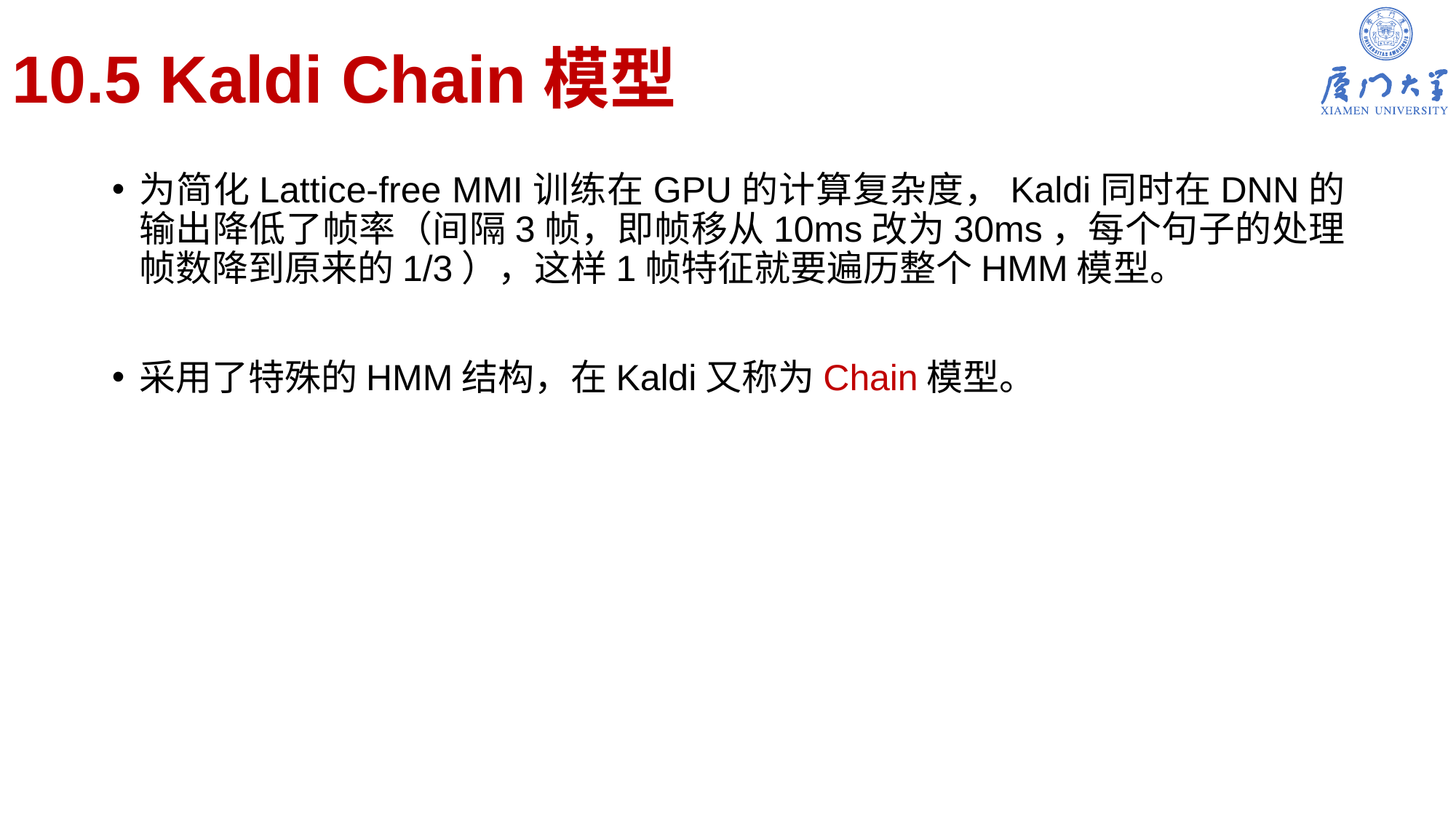

# 10.5 Kaldi Chain模型
为简化Lattice-free MMI训练在GPU的计算复杂度，Kaldi同时在DNN的输出降低了帧率（间隔3帧，即帧移从10ms改为30ms，每个句子的处理帧数降到原来的1/3），这样1帧特征就要遍历整个HMM模型。

采用了特殊的HMM结构，在Kaldi又称为Chain模型。